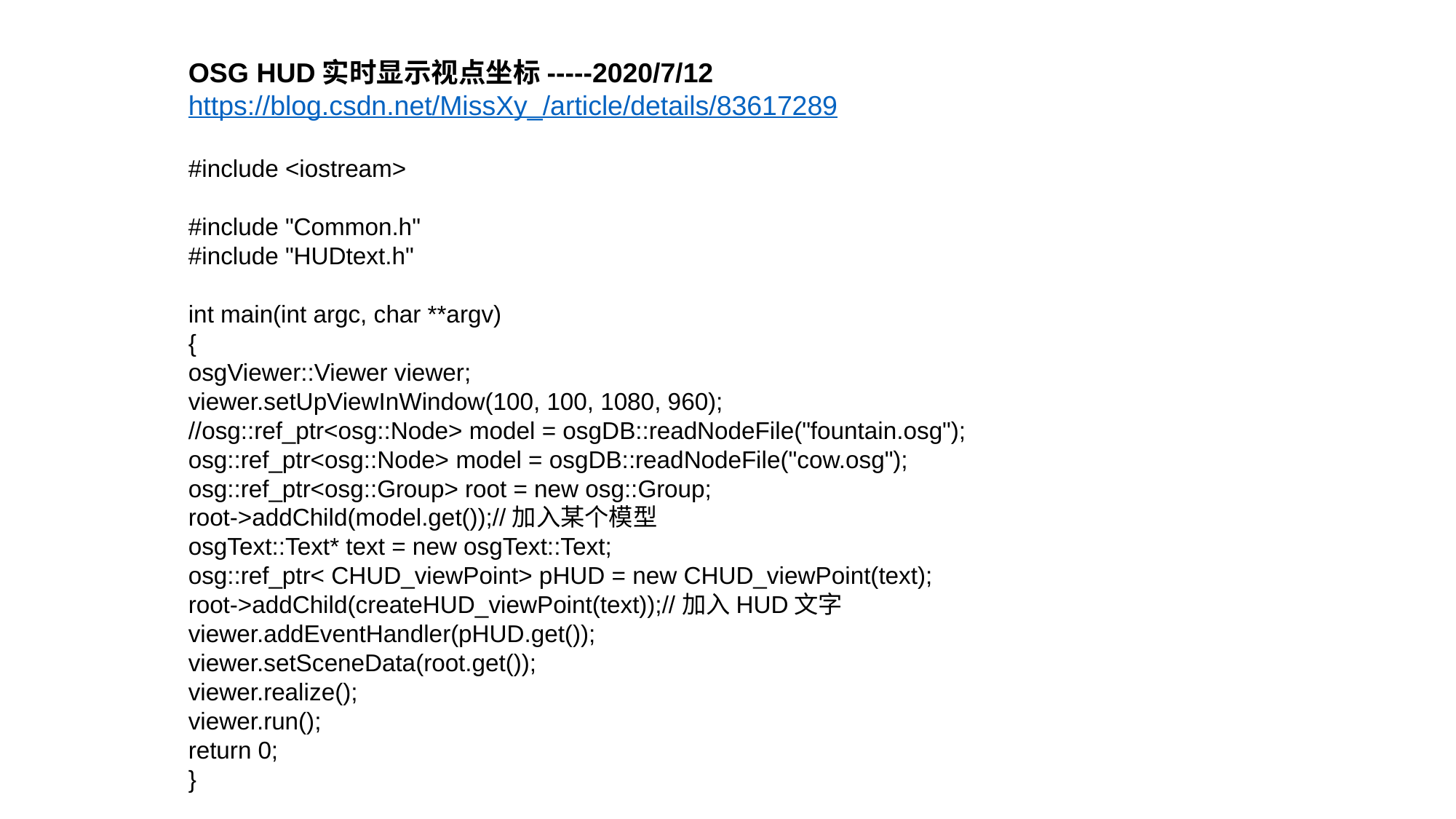

OSG HUD实时显示视点坐标-----2020/7/12
https://blog.csdn.net/MissXy_/article/details/83617289

#include <iostream>

#include "Common.h"
#include "HUDtext.h"

int main(int argc, char **argv)
{
osgViewer::Viewer viewer;
viewer.setUpViewInWindow(100, 100, 1080, 960);
//osg::ref_ptr<osg::Node> model = osgDB::readNodeFile("fountain.osg");
osg::ref_ptr<osg::Node> model = osgDB::readNodeFile("cow.osg");
osg::ref_ptr<osg::Group> root = new osg::Group;
root->addChild(model.get());//加入某个模型
osgText::Text* text = new osgText::Text;
osg::ref_ptr< CHUD_viewPoint> pHUD = new CHUD_viewPoint(text);
root->addChild(createHUD_viewPoint(text));//加入HUD文字
viewer.addEventHandler(pHUD.get());
viewer.setSceneData(root.get());
viewer.realize();
viewer.run();
return 0;
}